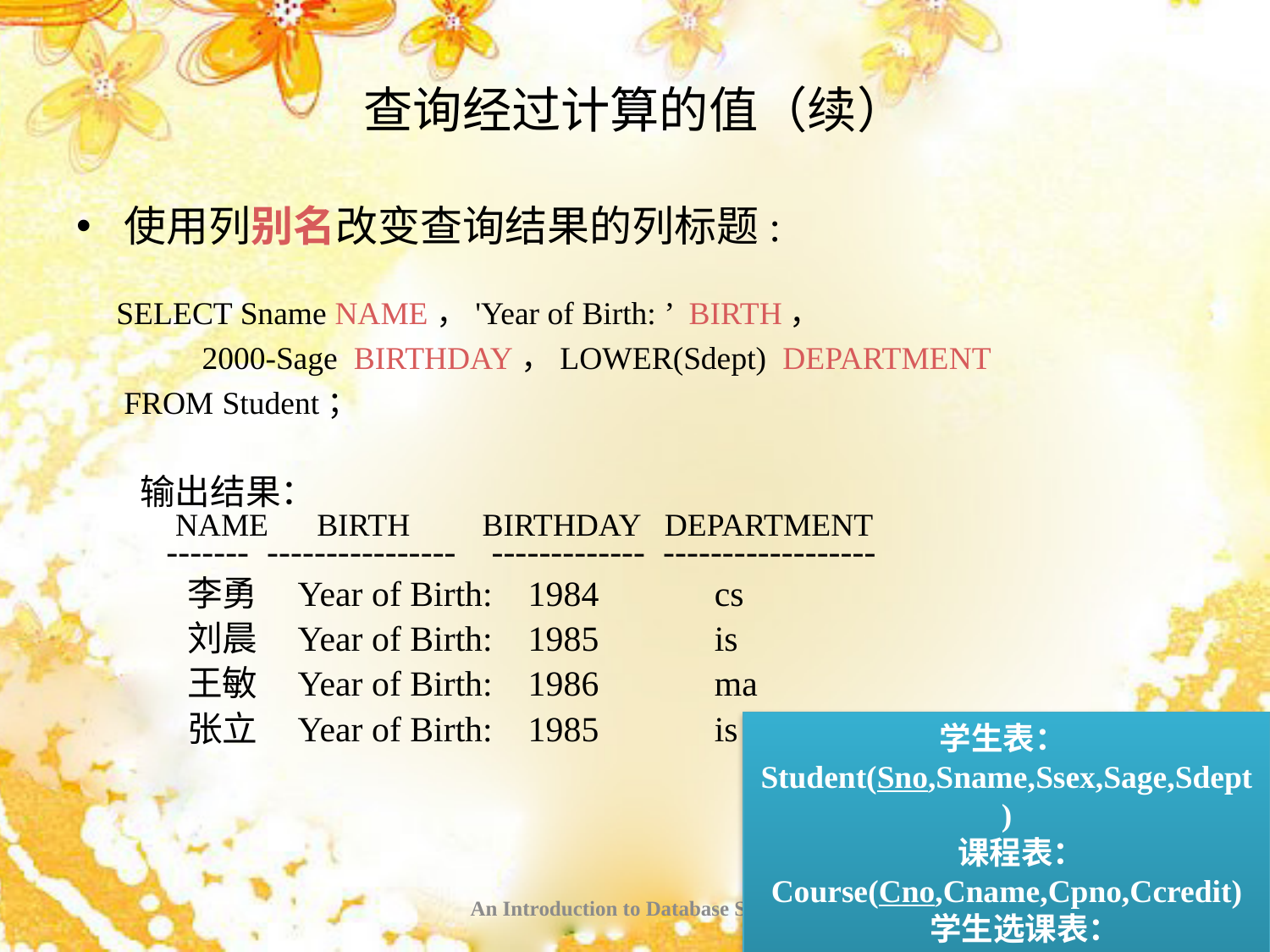

# 查询经过计算的值（续）
使用列别名改变查询结果的列标题:

     SELECT Sname NAME，'Year of Birth: ’  BIRTH，
       2000-Sage  BIRTHDAY，LOWER(Sdept)  DEPARTMENT
	FROM Student；

输出结果：
    NAME      BIRTH         BIRTHDAY   DEPARTMENT
   -------  ----------------    -------------  ------------------
     李勇    Year of Birth:    1984             cs
     刘晨    Year of Birth:    1985             is
     王敏    Year of Birth:    1986             ma
     张立    Year of Birth:    1985             is
学生表：Student(Sno,Sname,Ssex,Sage,Sdept)
    课程表：Course(Cno,Cname,Cpno,Ccredit)
    学生选课表：
SC(Sno,Cno,Grade)
An Introduction to Database System